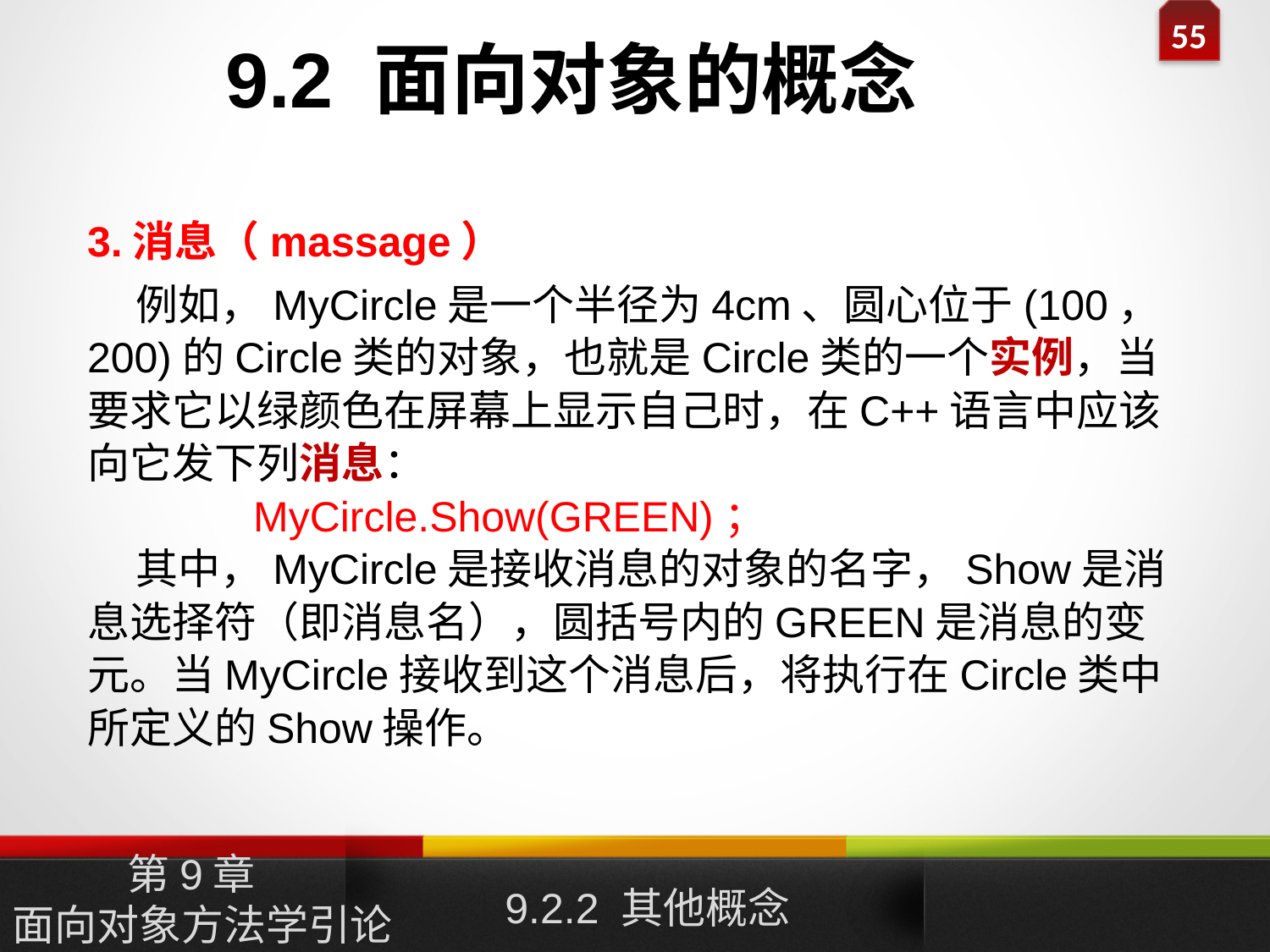

9.2 面向对象的概念
3.消息（massage）
    例如，MyCircle是一个半径为4cm、圆心位于(100，200)的Circle类的对象，也就是Circle类的一个实例，当要求它以绿颜色在屏幕上显示自己时，在C++语言中应该向它发下列消息：
              MyCircle.Show(GREEN)；
    其中，MyCircle是接收消息的对象的名字，Show是消息选择符（即消息名），圆括号内的GREEN是消息的变元。当MyCircle接收到这个消息后，将执行在Circle类中所定义的Show操作。
9.2.2 其他概念